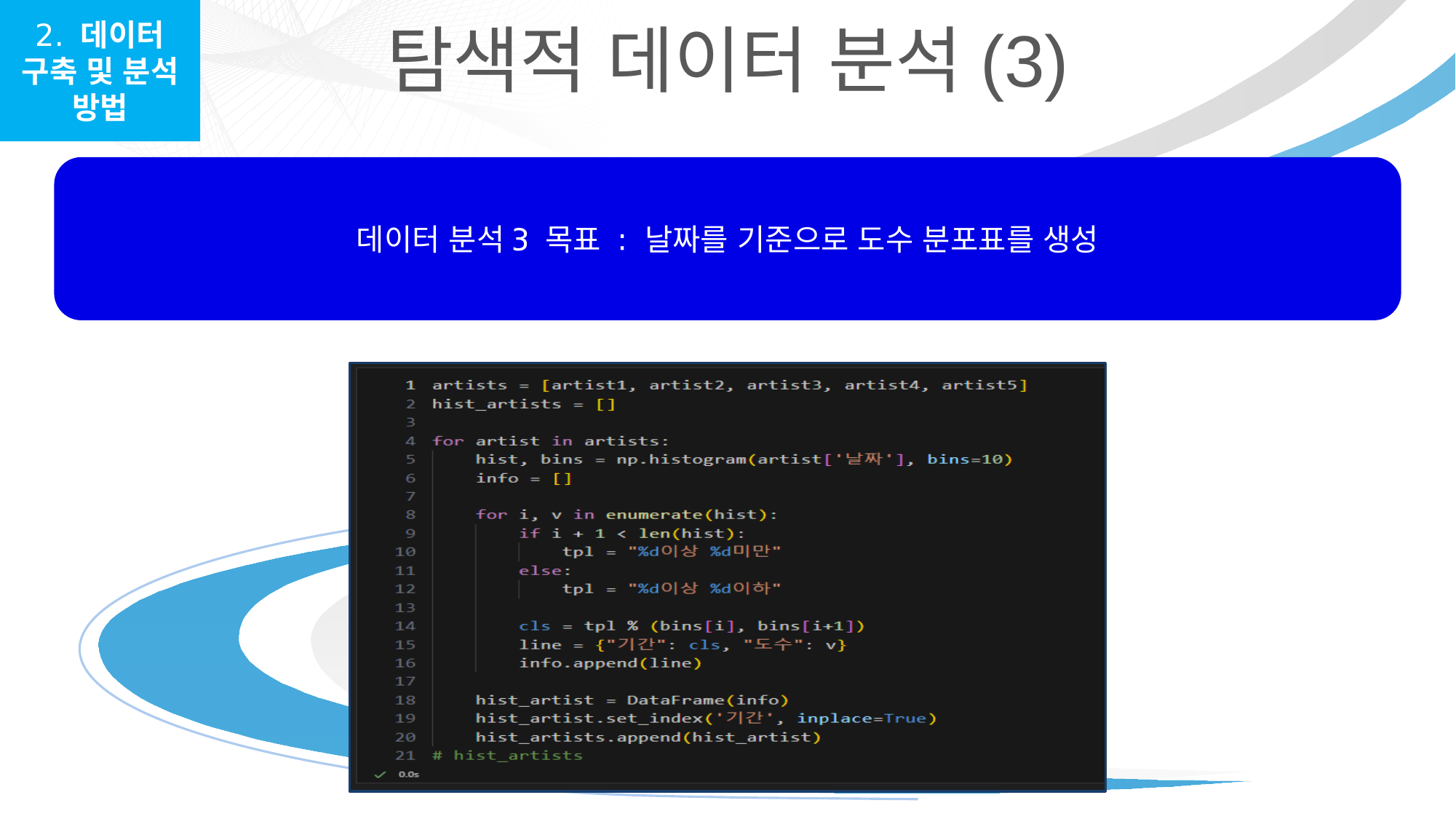

2. 데이터 구축 및 분석 방법
탐색적 데이터 분석(3)
데이터 분석3 목표 : 날짜를 기준으로 도수 분포표를 생성